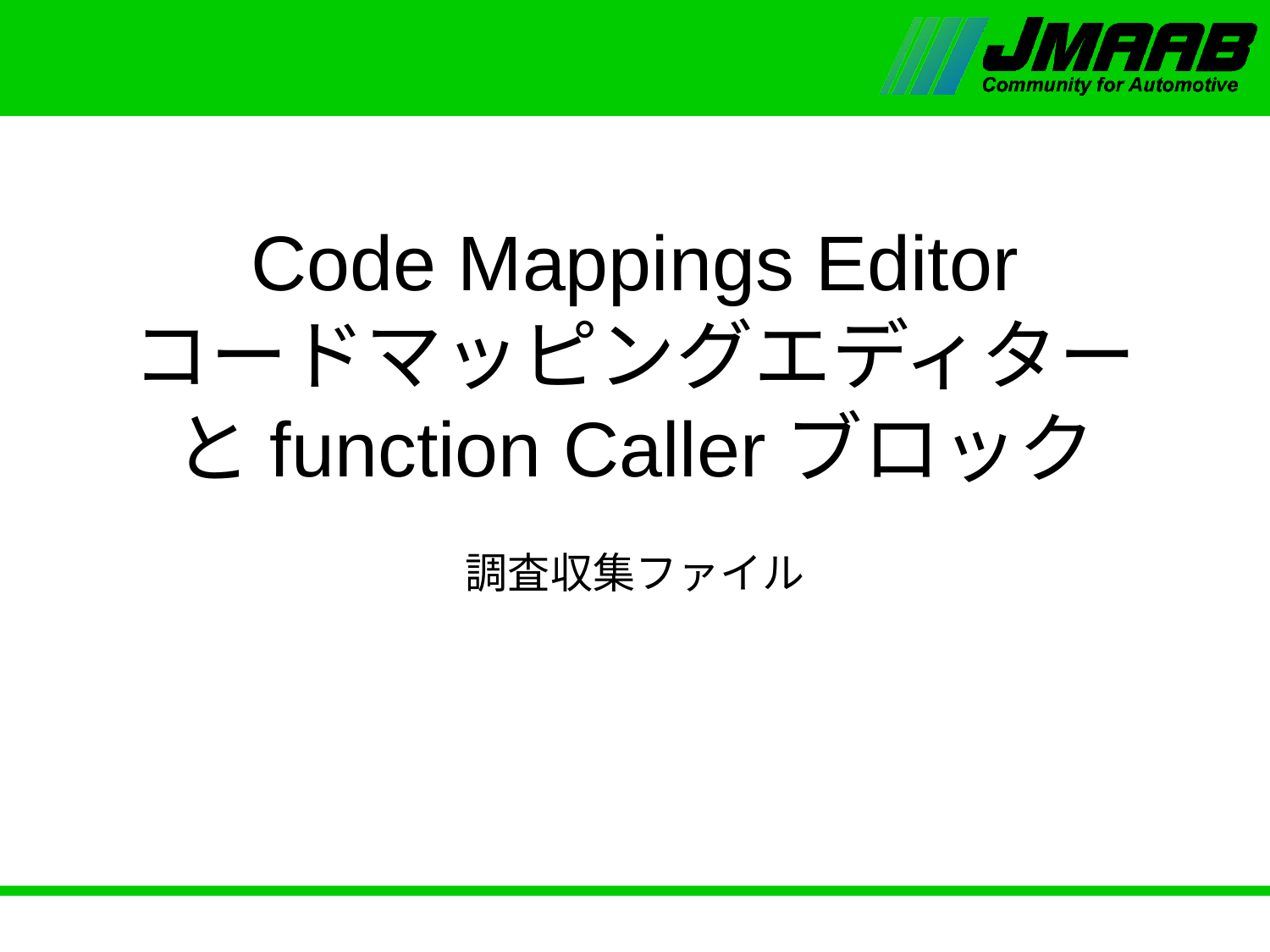

# Code Mappings Editor コードマッピングエディター とfunction Callerブロック
調査収集ファイル